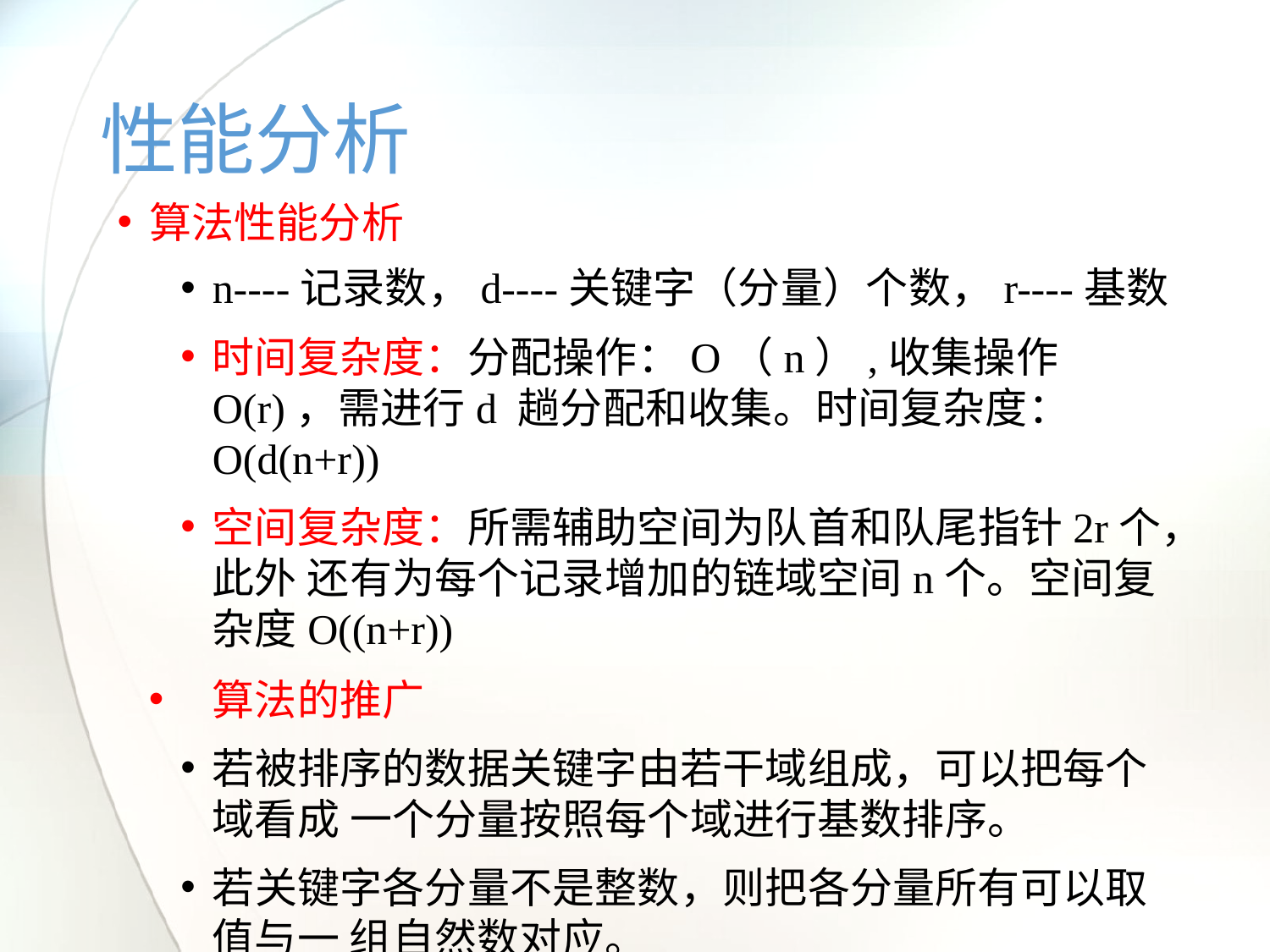

# 性能分析
算法性能分析
n----记录数，d----关键字（分量）个数，r----基数
时间复杂度：分配操作：O（n）,收集操作O(r)，需进行d 趟分配和收集。时间复杂度：O(d(n+r))
空间复杂度：所需辅助空间为队首和队尾指针2r个，此外 还有为每个记录增加的链域空间n个。空间复杂度O((n+r))
算法的推广
若被排序的数据关键字由若干域组成，可以把每个域看成 一个分量按照每个域进行基数排序。
若关键字各分量不是整数，则把各分量所有可以取值与一 组自然数对应。